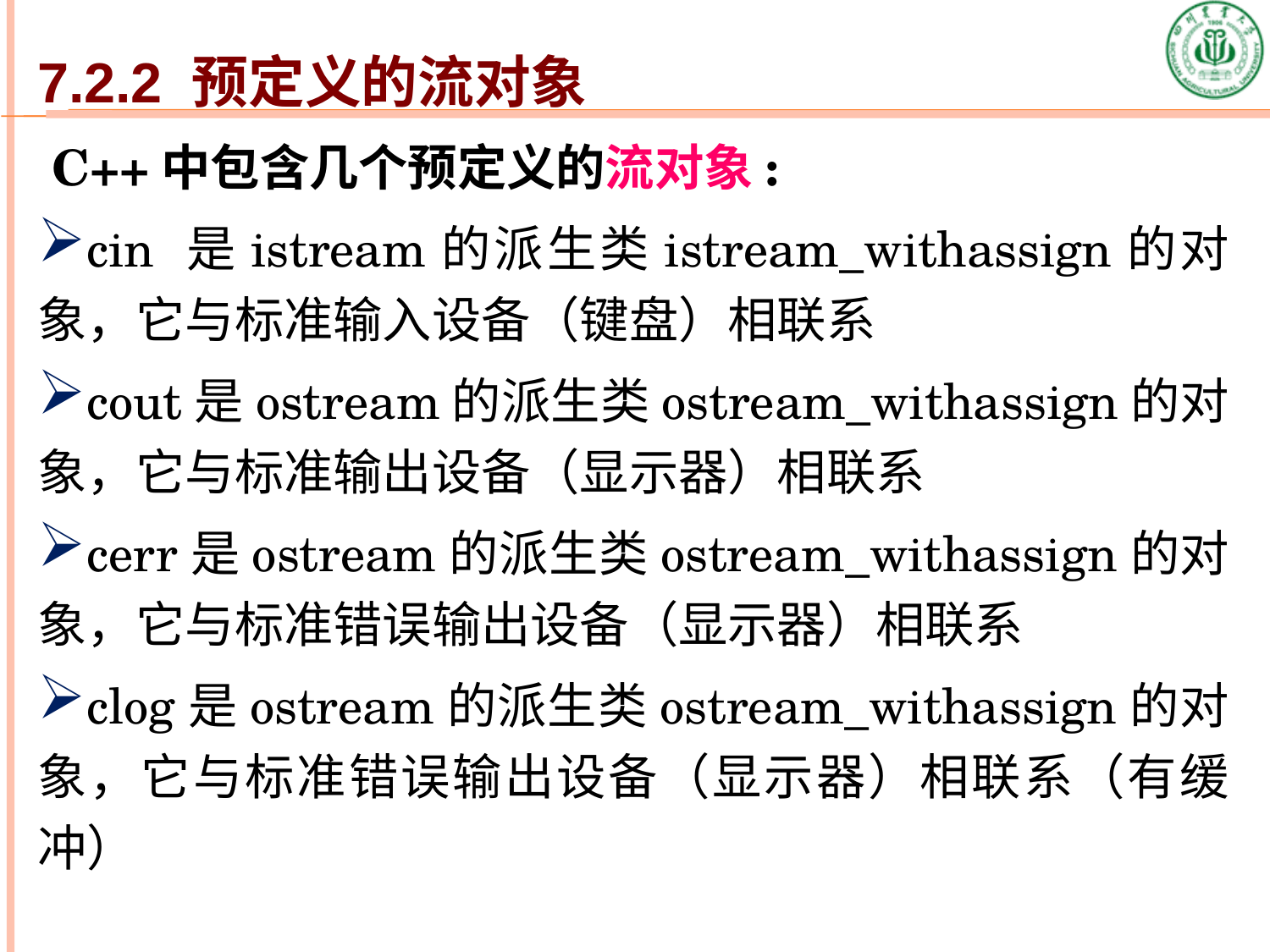

7.2.2 预定义的流对象
 C++中包含几个预定义的流对象:
cin 是istream的派生类istream_withassign的对象，它与标准输入设备（键盘）相联系
cout是ostream的派生类ostream_withassign的对象，它与标准输出设备（显示器）相联系
cerr是ostream的派生类ostream_withassign的对象，它与标准错误输出设备（显示器）相联系
clog是ostream的派生类ostream_withassign的对象，它与标准错误输出设备（显示器）相联系（有缓冲）